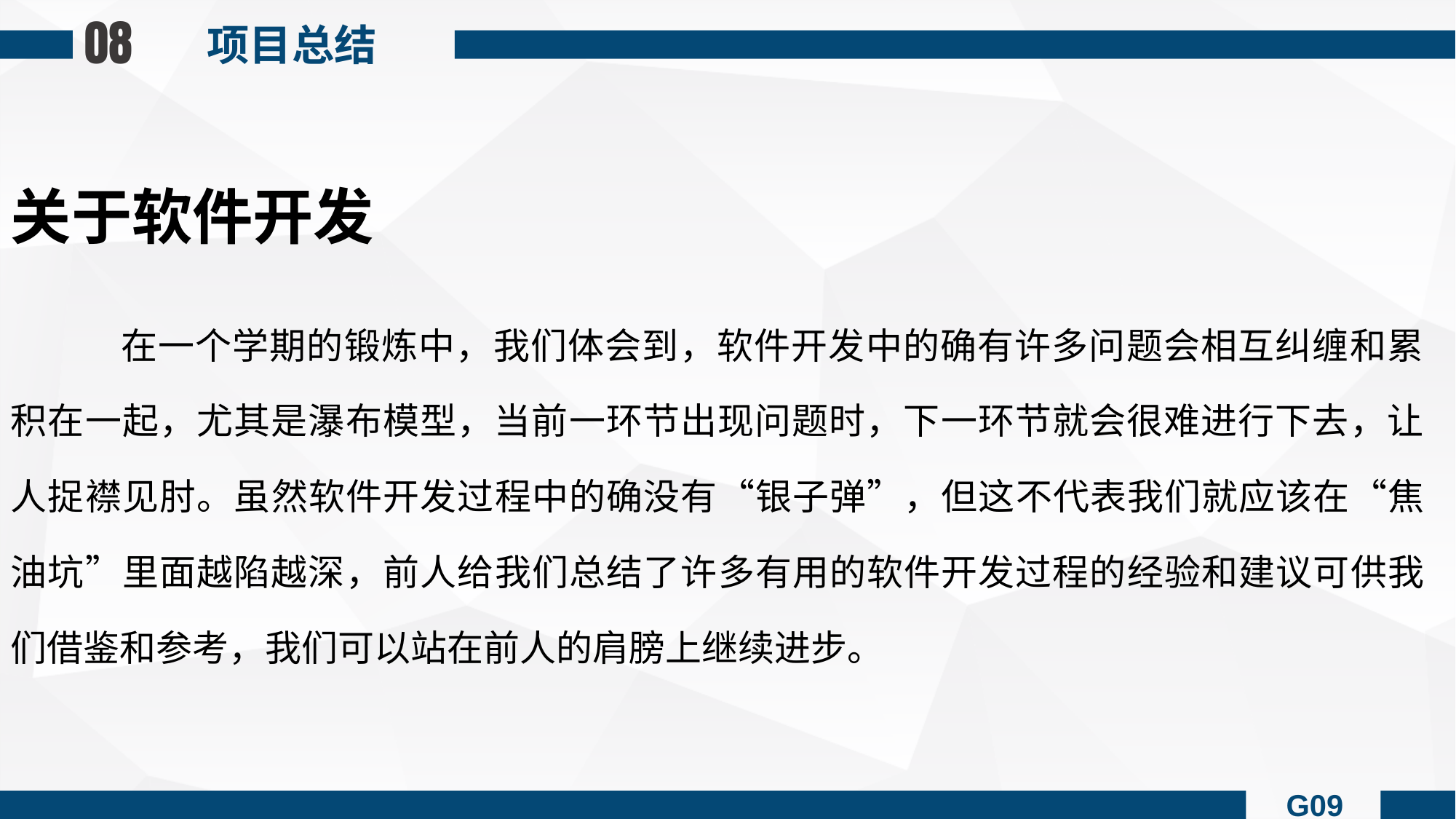

08
项目总结

关于软件开发
	在一个学期的锻炼中，我们体会到，软件开发中的确有许多问题会相互纠缠和累积在一起，尤其是瀑布模型，当前一环节出现问题时，下一环节就会很难进行下去，让人捉襟见肘。虽然软件开发过程中的确没有“银子弹”，但这不代表我们就应该在“焦油坑”里面越陷越深，前人给我们总结了许多有用的软件开发过程的经验和建议可供我们借鉴和参考，我们可以站在前人的肩膀上继续进步。
G09